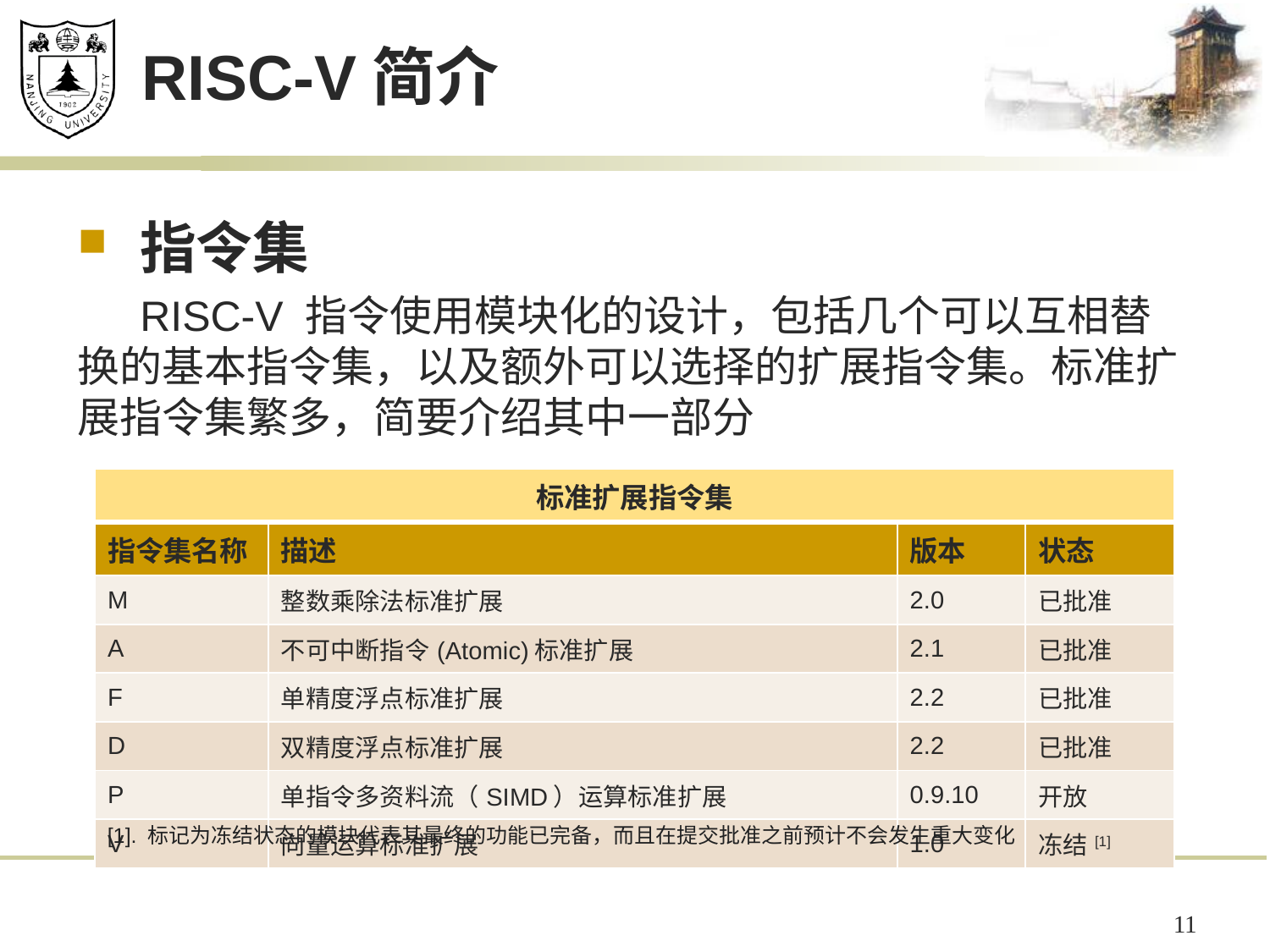

# RISC-V简介
指令集
       RISC-V 指令使用模块化的设计，包括几个可以互相替换的基本指令集，以及额外可以选择的扩展指令集。标准扩展指令集繁多，简要介绍其中一部分
| 标准扩展指令集 |  |  |  |
| --- | --- | --- | --- |
| 指令集名称 | 描述 | 版本 | 状态 |
| M | 整数乘除法标准扩展 | 2.0 | 已批准 |
| A | 不可中断指令(Atomic)标准扩展 | 2.1 | 已批准 |
| F | 单精度浮点标准扩展 | 2.2 | 已批准 |
| D | 双精度浮点标准扩展 | 2.2 | 已批准 |
| P | 单指令多资料流（SIMD）运算标准扩展 | 0.9.10 | 开放 |
| V | 向量运算标准扩展 | 1.0 | 冻结[1] |
[1]. 标记为冻结状态的模块代表其最终的功能已完备，而且在提交批准之前预计不会发生重大变化